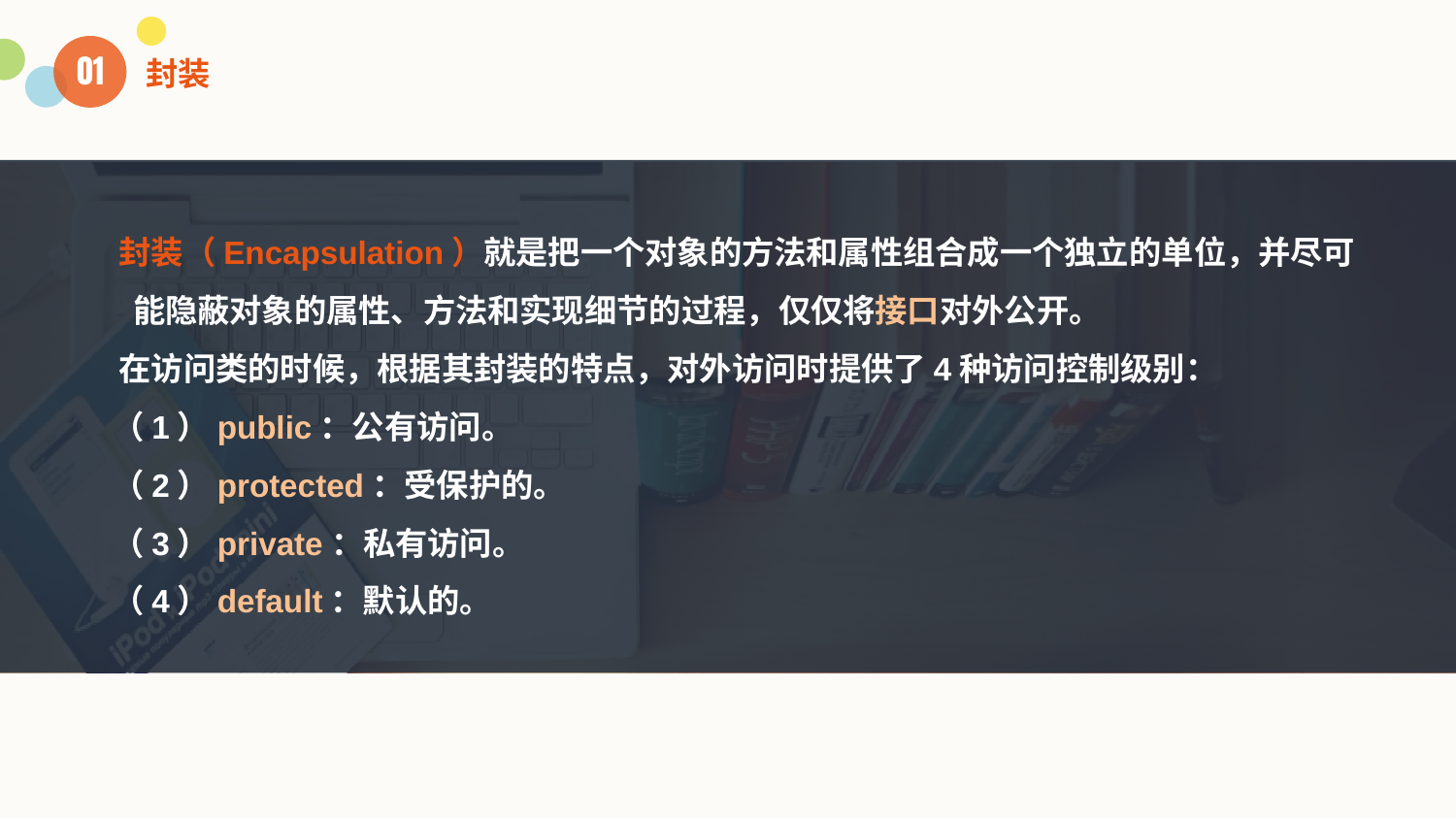

01
封装

       封装（Encapsulation）就是把一个对象的方法和属性组合成一个独立的单位，并尽可能隐蔽对象的属性、方法和实现细节的过程，仅仅将接口对外公开。
       在访问类的时候，根据其封装的特点，对外访问时提供了4种访问控制级别：
      （1）public：公有访问。
      （2）protected：受保护的。
      （3）private：私有访问。
      （4）default：默认的。